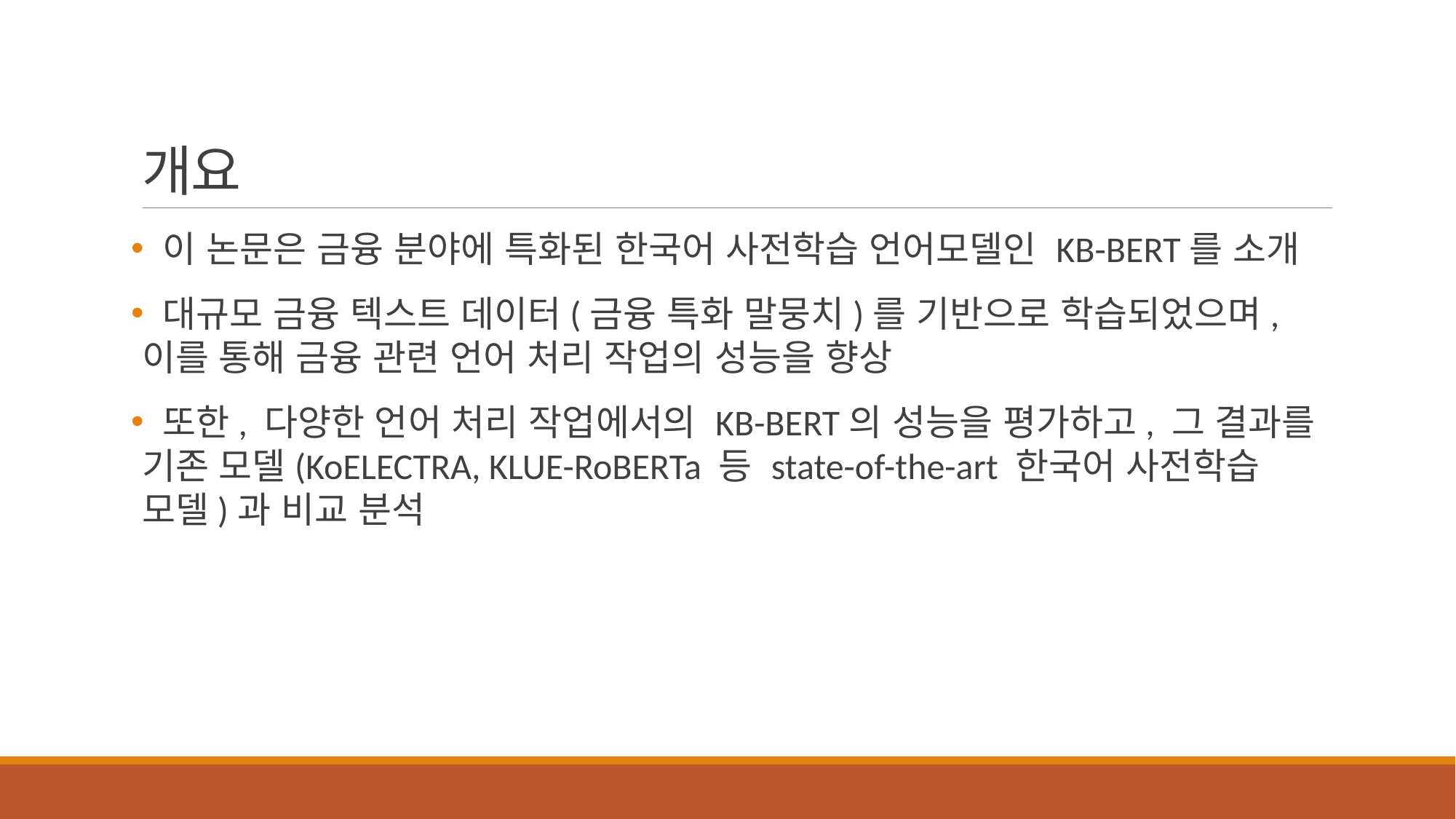

# 개요
 이 논문은 금융 분야에 특화된 한국어 사전학습 언어모델인 KB-BERT를 소개
 대규모 금융 텍스트 데이터(금융 특화 말뭉치)를 기반으로 학습되었으며, 이를 통해 금융 관련 언어 처리 작업의 성능을 향상
 또한, 다양한 언어 처리 작업에서의 KB-BERT의 성능을 평가하고, 그 결과를 기존 모델(KoELECTRA, KLUE-RoBERTa 등 state-of-the-art 한국어 사전학습 모델)과 비교 분석